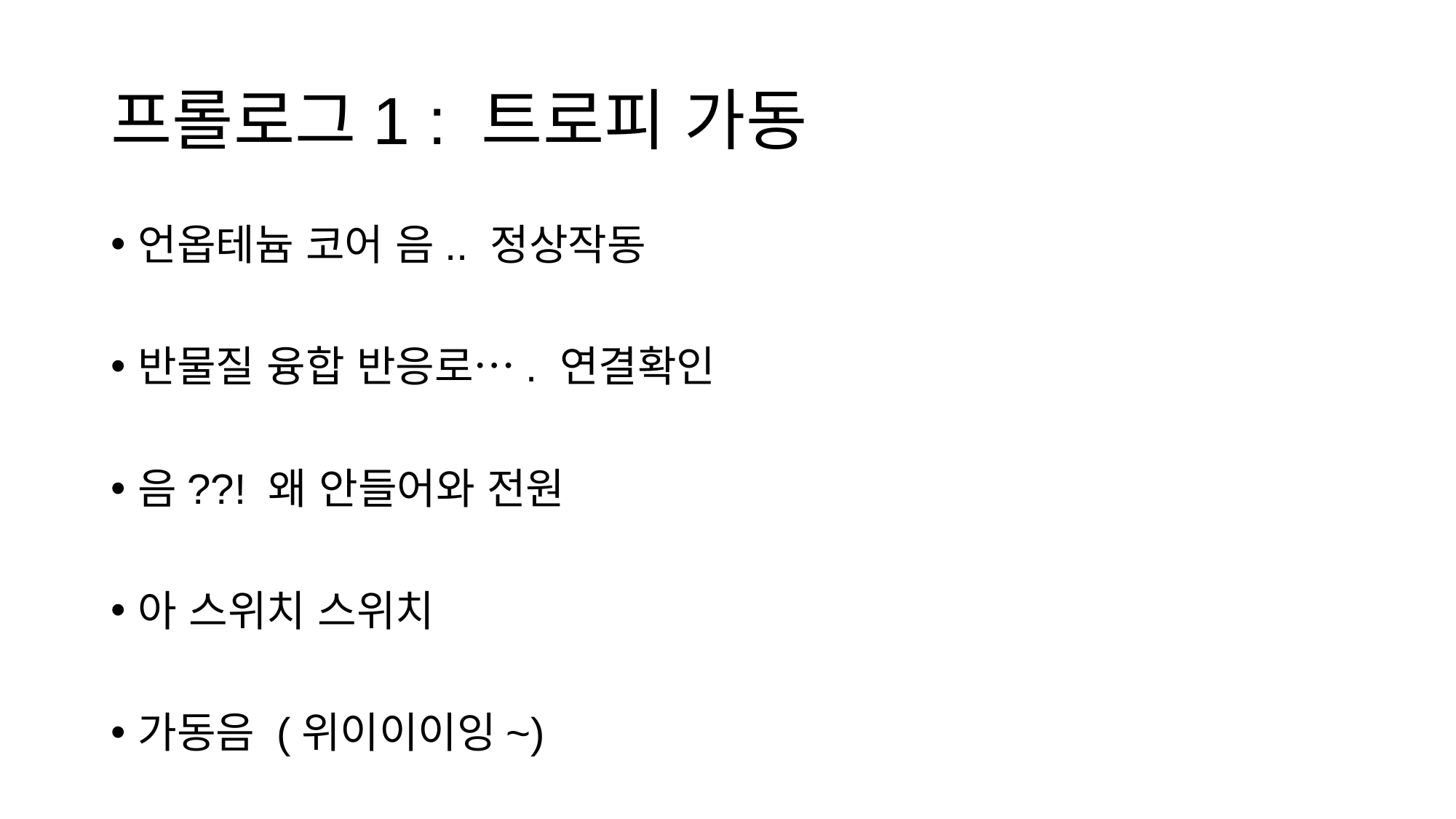

# 프롤로그1 : 트로피 가동
언옵테늄 코어 음.. 정상작동

반물질 융합 반응로…. 연결확인

음??! 왜 안들어와 전원

아 스위치 스위치

가동음 (위이이이잉~)